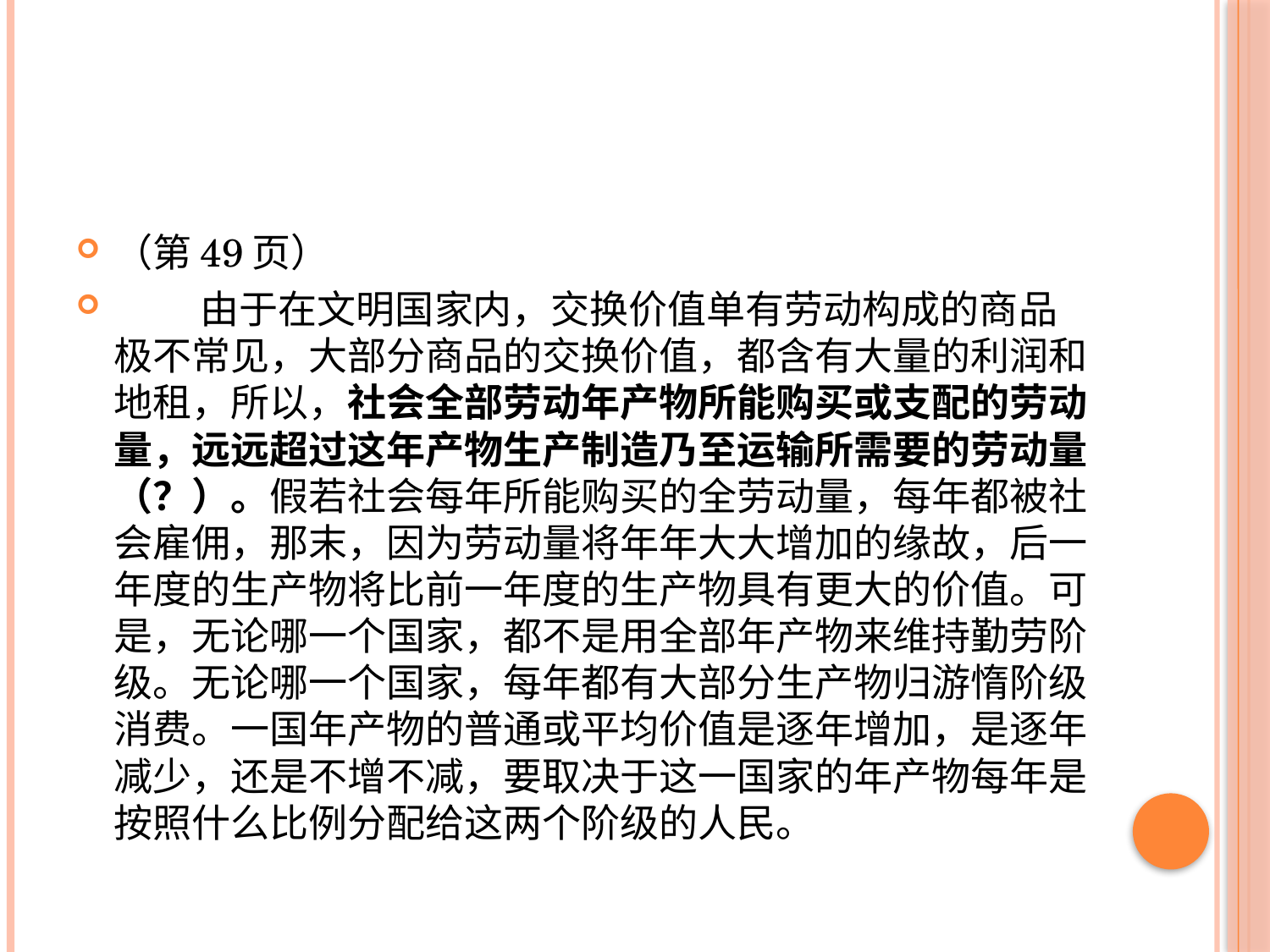

#
（第49页）
         由于在文明国家内，交换价值单有劳动构成的商品极不常见，大部分商品的交换价值，都含有大量的利润和地租，所以，社会全部劳动年产物所能购买或支配的劳动量，远远超过这年产物生产制造乃至运输所需要的劳动量（？）。假若社会每年所能购买的全劳动量，每年都被社会雇佣，那末，因为劳动量将年年大大增加的缘故，后一年度的生产物将比前一年度的生产物具有更大的价值。可是，无论哪一个国家，都不是用全部年产物来维持勤劳阶级。无论哪一个国家，每年都有大部分生产物归游惰阶级消费。一国年产物的普通或平均价值是逐年增加，是逐年减少，还是不增不减，要取决于这一国家的年产物每年是按照什么比例分配给这两个阶级的人民。